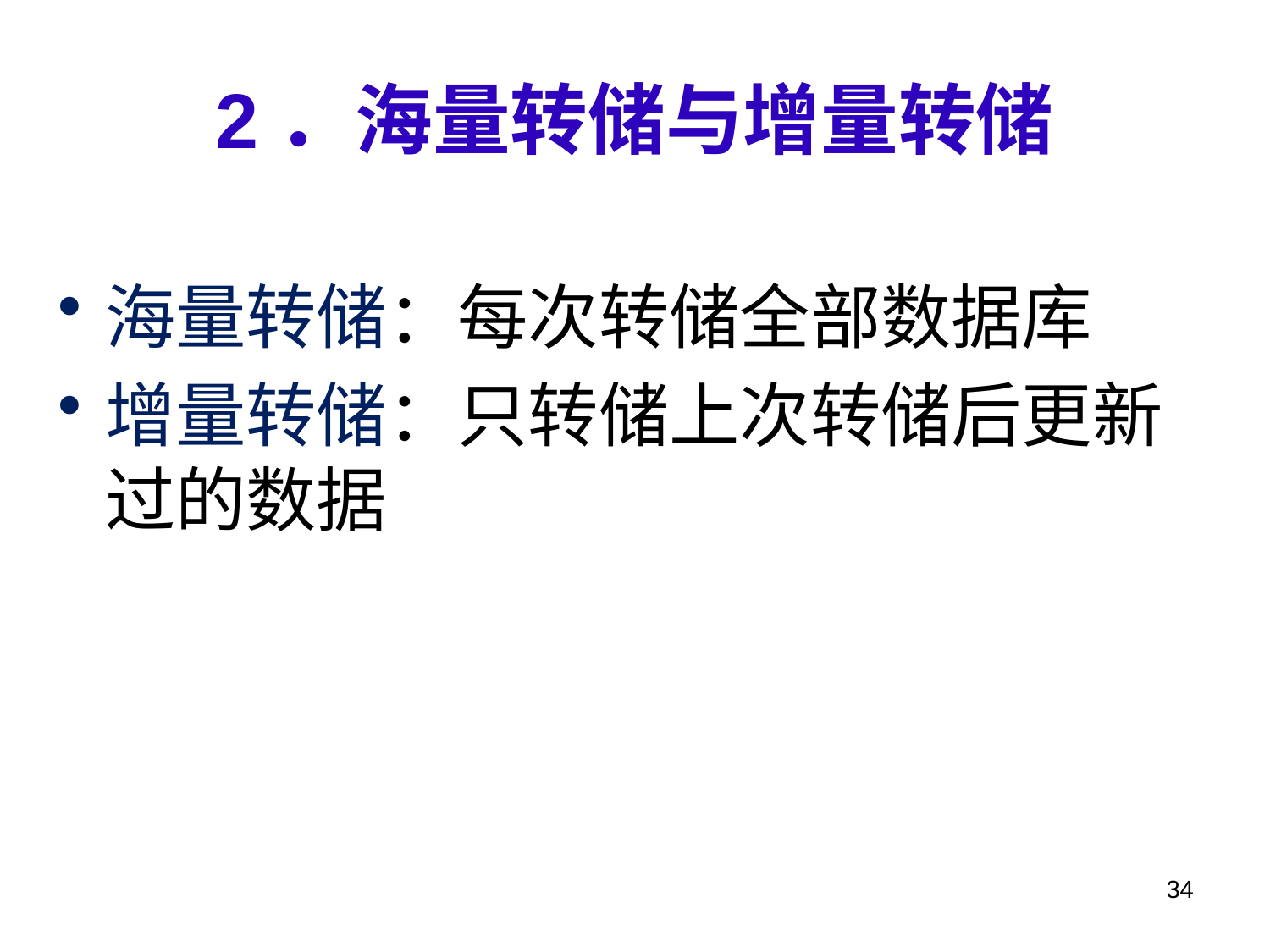

# 2．海量转储与增量转储
海量转储：每次转储全部数据库
增量转储：只转储上次转储后更新过的数据

34